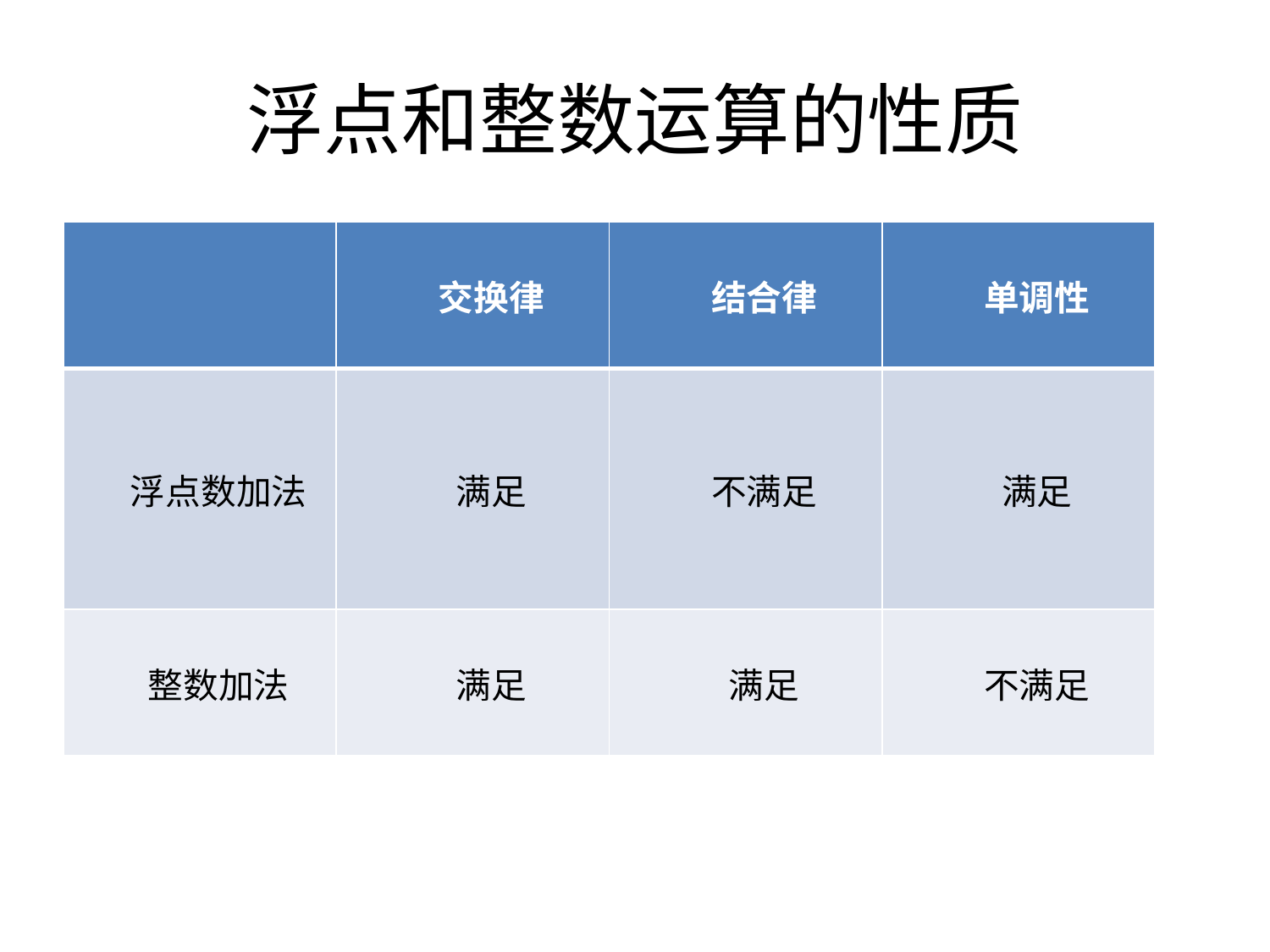

# 浮点和整数运算的性质
|  | 交换律 | 结合律 | 单调性 |
| --- | --- | --- | --- |
| 浮点数加法 | 满足 | 不满足 | 满足 |
| 整数加法 | 满足 | 满足 | 不满足 |